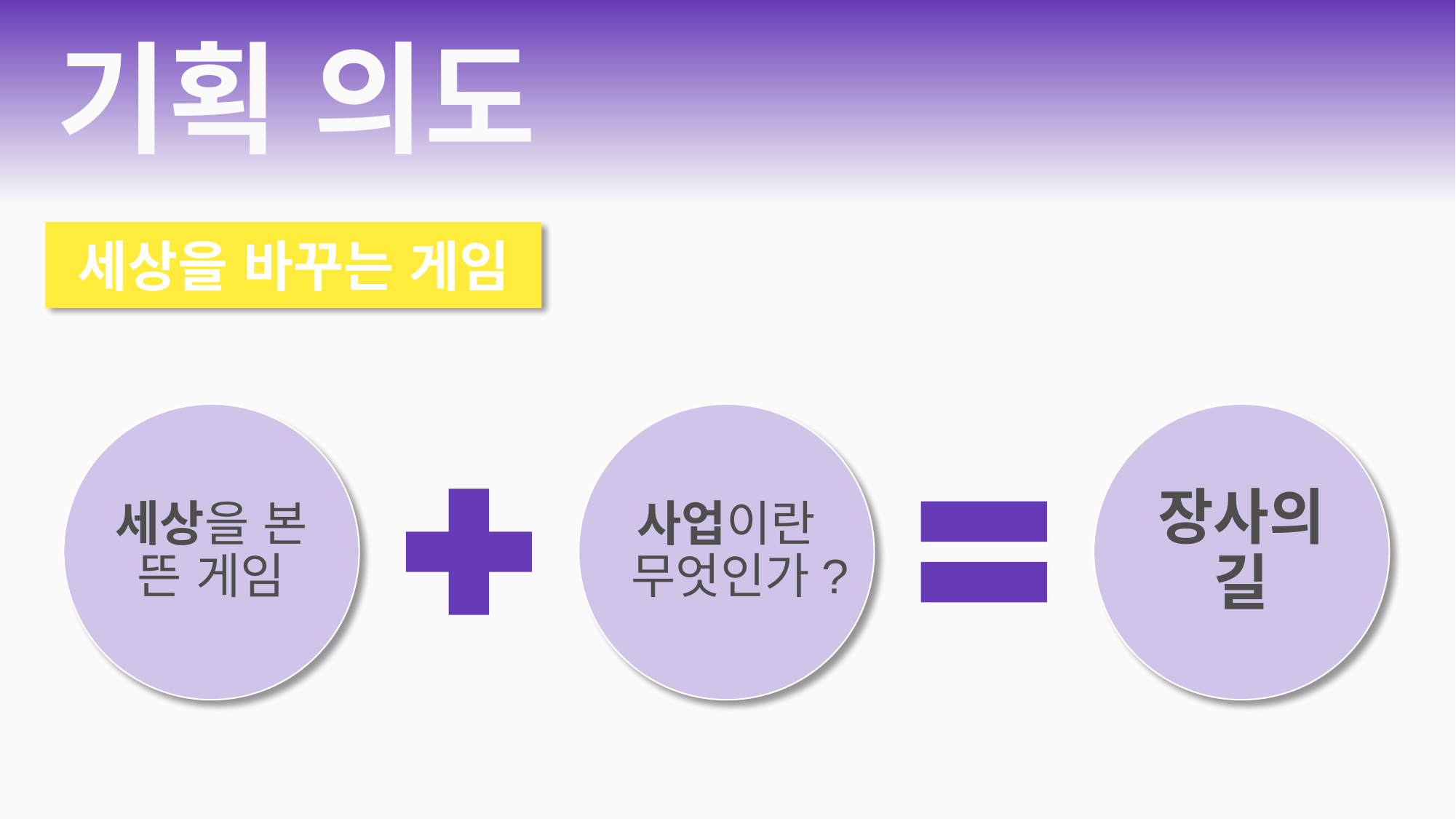

기획 의도
세상을 바꾸는 게임
세상을 본 뜬 게임

사업이란 무엇인가?

장사의 길